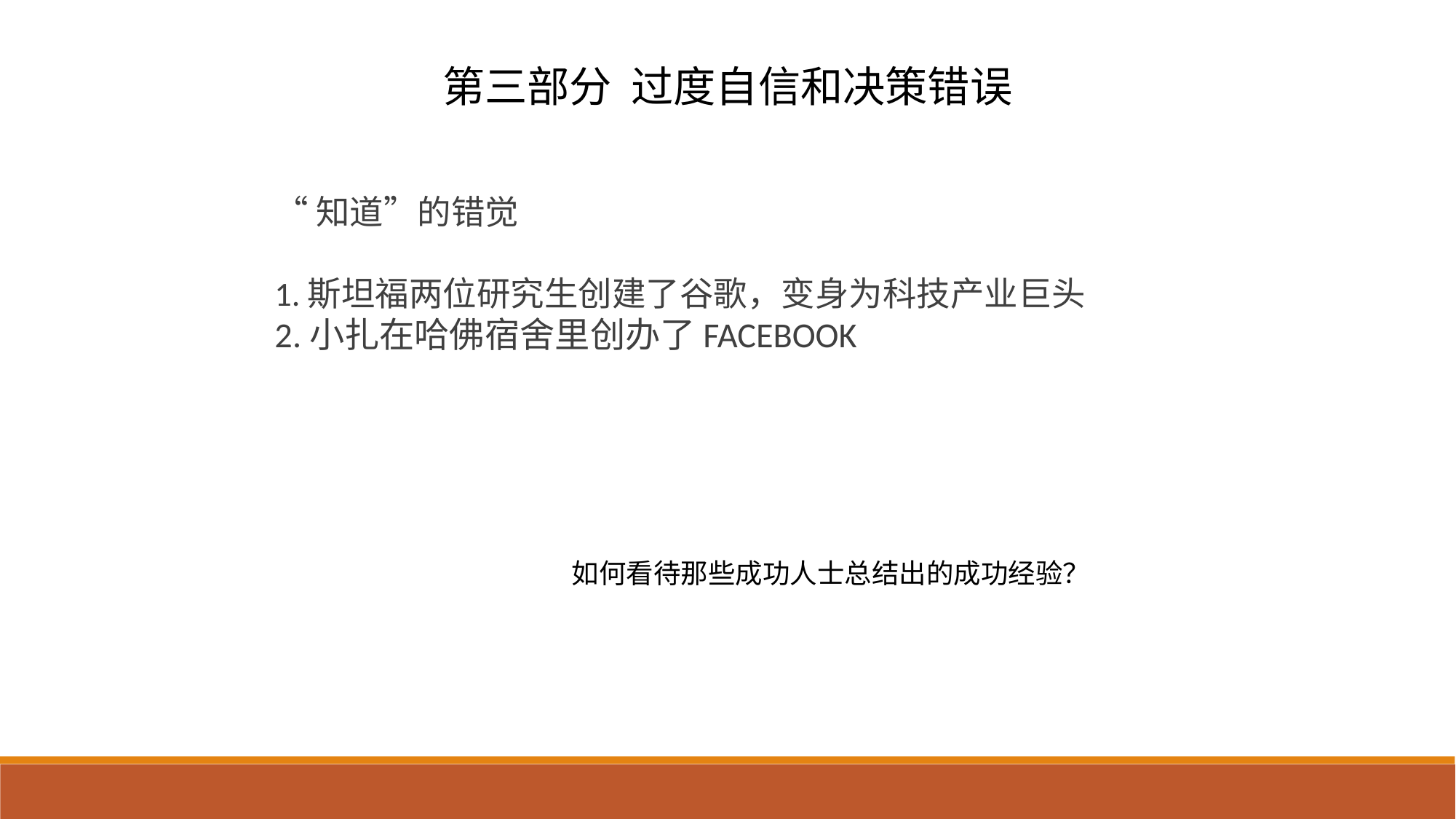

第三部分  过度自信和决策错误
“知道”的错觉

1.斯坦福两位研究生创建了谷歌，变身为科技产业巨头
2.小扎在哈佛宿舍里创办了FACEBOOK
如何看待那些成功人士总结出的成功经验？